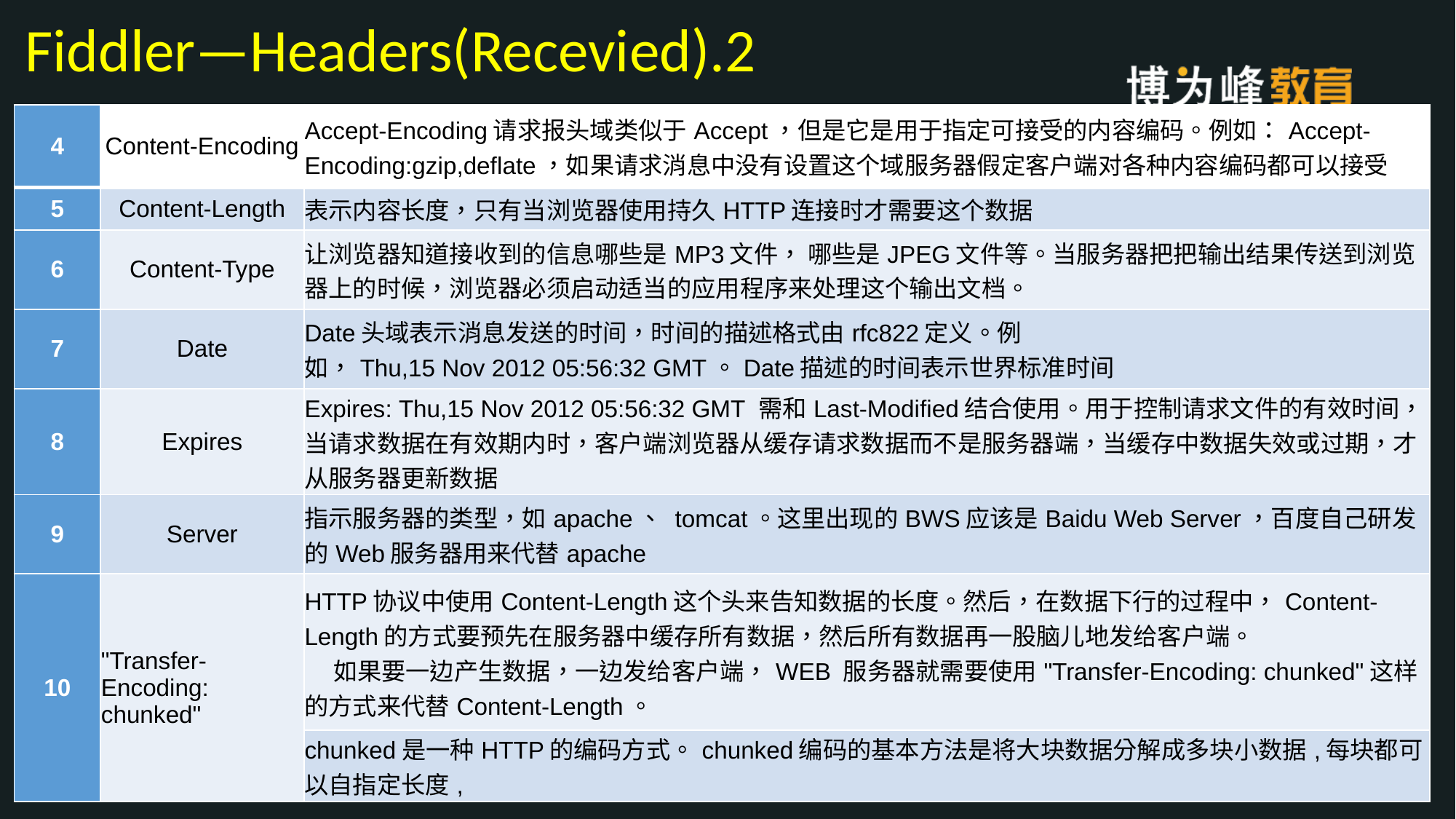

# Fiddler—Headers(Recevied).2
| 4 | Content-Encoding | Accept-Encoding请求报头域类似于Accept，但是它是用于指定可接受的内容编码。例如：Accept-Encoding:gzip,deflate，如果请求消息中没有设置这个域服务器假定客户端对各种内容编码都可以接受 |
| --- | --- | --- |
| 5 | Content-Length | 表示内容长度，只有当浏览器使用持久HTTP连接时才需要这个数据 |
| 6 | Content-Type | 让浏览器知道接收到的信息哪些是MP3文件， 哪些是JPEG文件等。当服务器把把输出结果传送到浏览器上的时候，浏览器必须启动适当的应用程序来处理这个输出文档。 |
| 7 | Date | Date头域表示消息发送的时间，时间的描述格式由rfc822定义。例如，Thu,15 Nov 2012 05:56:32 GMT。Date描述的时间表示世界标准时间 |
| 8 | Expires | Expires: Thu,15 Nov 2012 05:56:32 GMT 需和Last-Modified结合使用。用于控制请求文件的有效时间，当请求数据在有效期内时，客户端浏览器从缓存请求数据而不是服务器端，当缓存中数据失效或过期，才从服务器更新数据 |
| 9 | Server | 指示服务器的类型，如apache、 tomcat。这里出现的BWS应该是Baidu Web Server，百度自己研发的Web服务器用来代替apache |
| 10 | "Transfer-Encoding: chunked" | HTTP协议中使用Content-Length这个头来告知数据的长度。然后，在数据下行的过程中，Content-Length的方式要预先在服务器中缓存所有数据，然后所有数据再一股脑儿地发给客户端。 如果要一边产生数据，一边发给客户端，WEB 服务器就需要使用"Transfer-Encoding: chunked"这样的方式来代替Content-Length。 |
|  |  | chunked是一种HTTP的编码方式。chunked编码的基本方法是将大块数据分解成多块小数据,每块都可以自指定长度, |
www.51testing.net